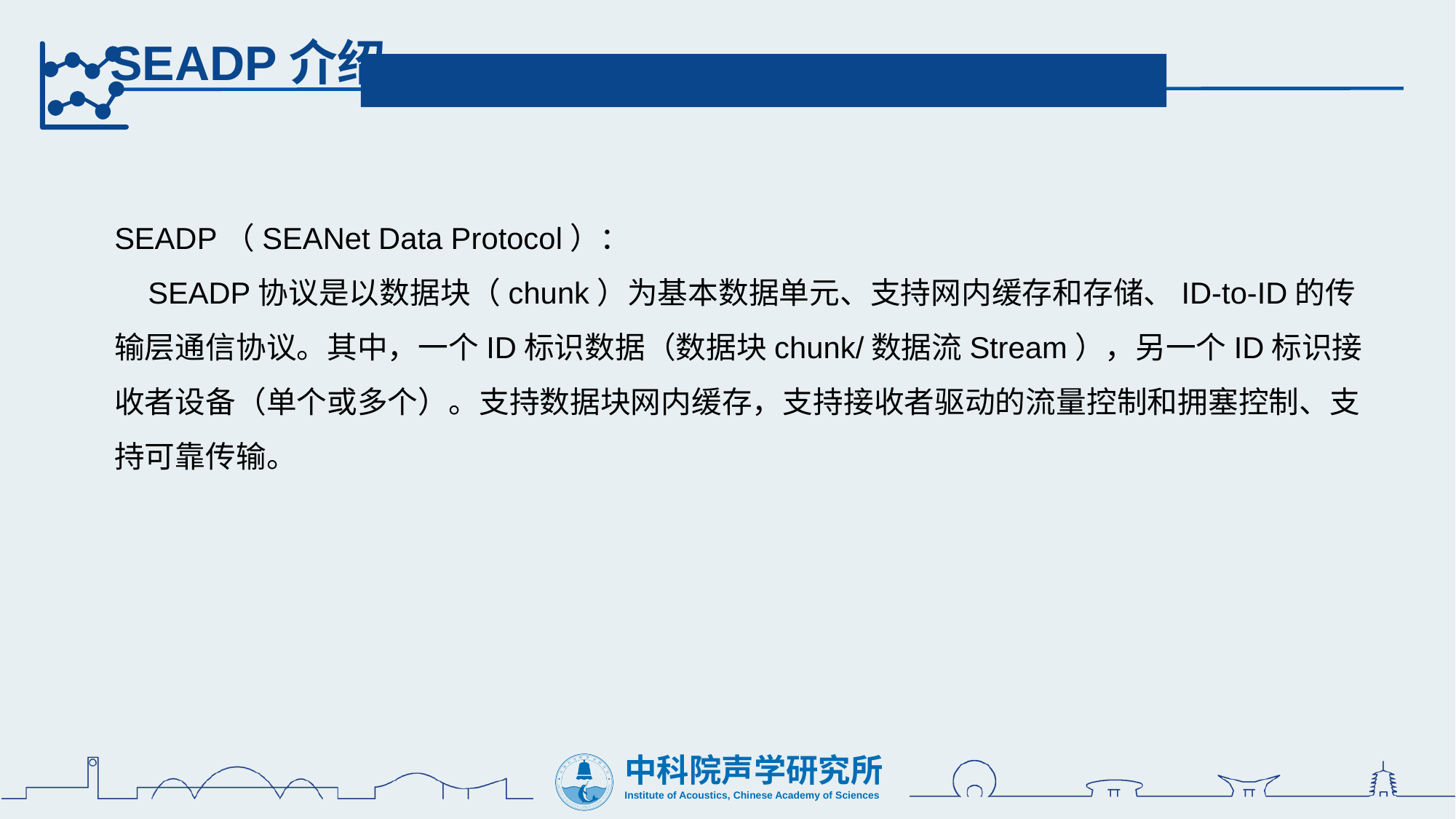

SEADP介绍

SEADP（SEANet Data Protocol）：
    SEADP协议是以数据块（chunk）为基本数据单元、支持网内缓存和存储、ID-to-ID的传输层通信协议。其中，一个ID标识数据（数据块chunk/数据流Stream），另一个ID标识接收者设备（单个或多个）。支持数据块网内缓存，支持接收者驱动的流量控制和拥塞控制、支持可靠传输。